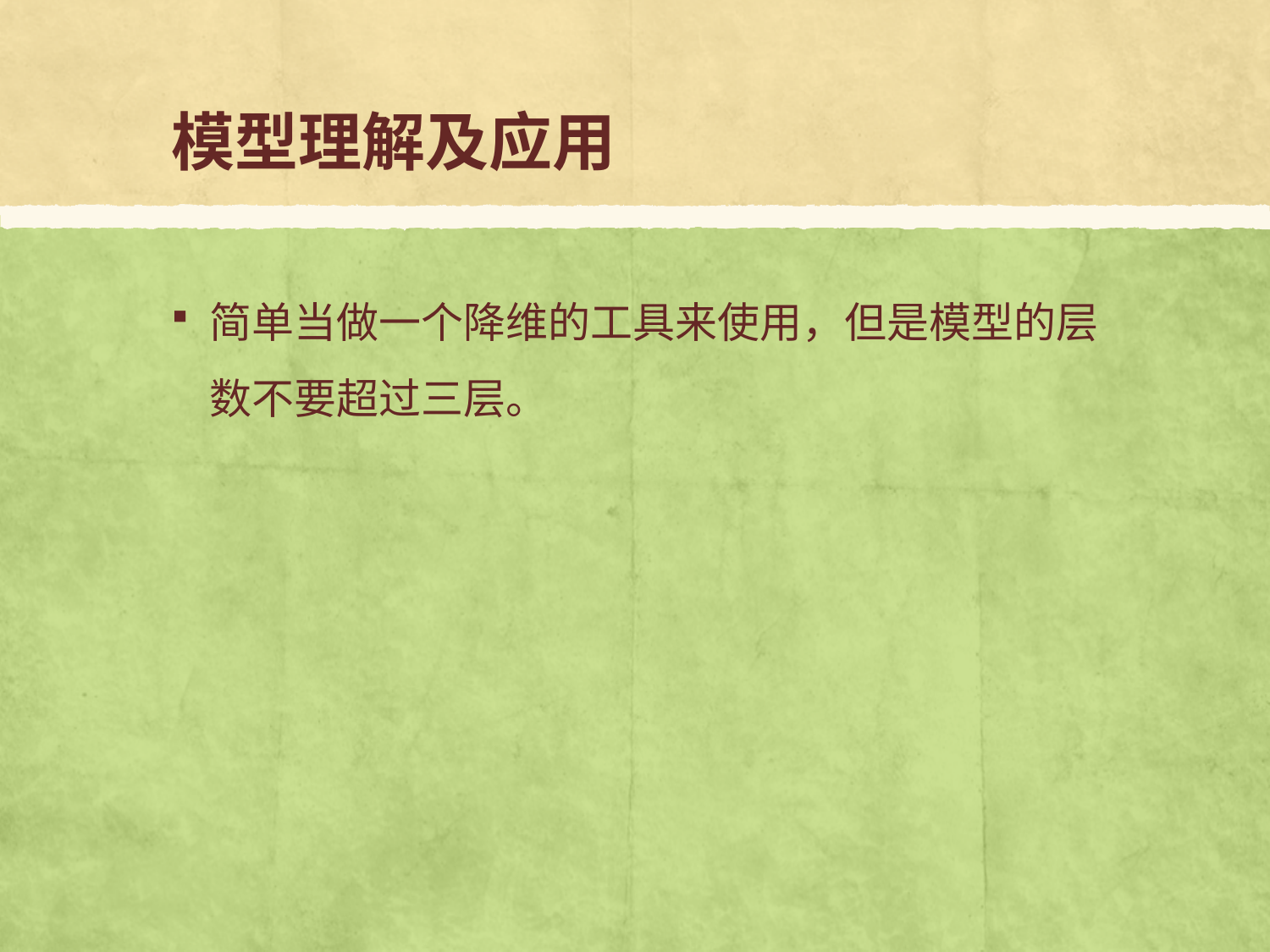

# 模型理解及应用
简单当做一个降维的工具来使用，但是模型的层数不要超过三层。